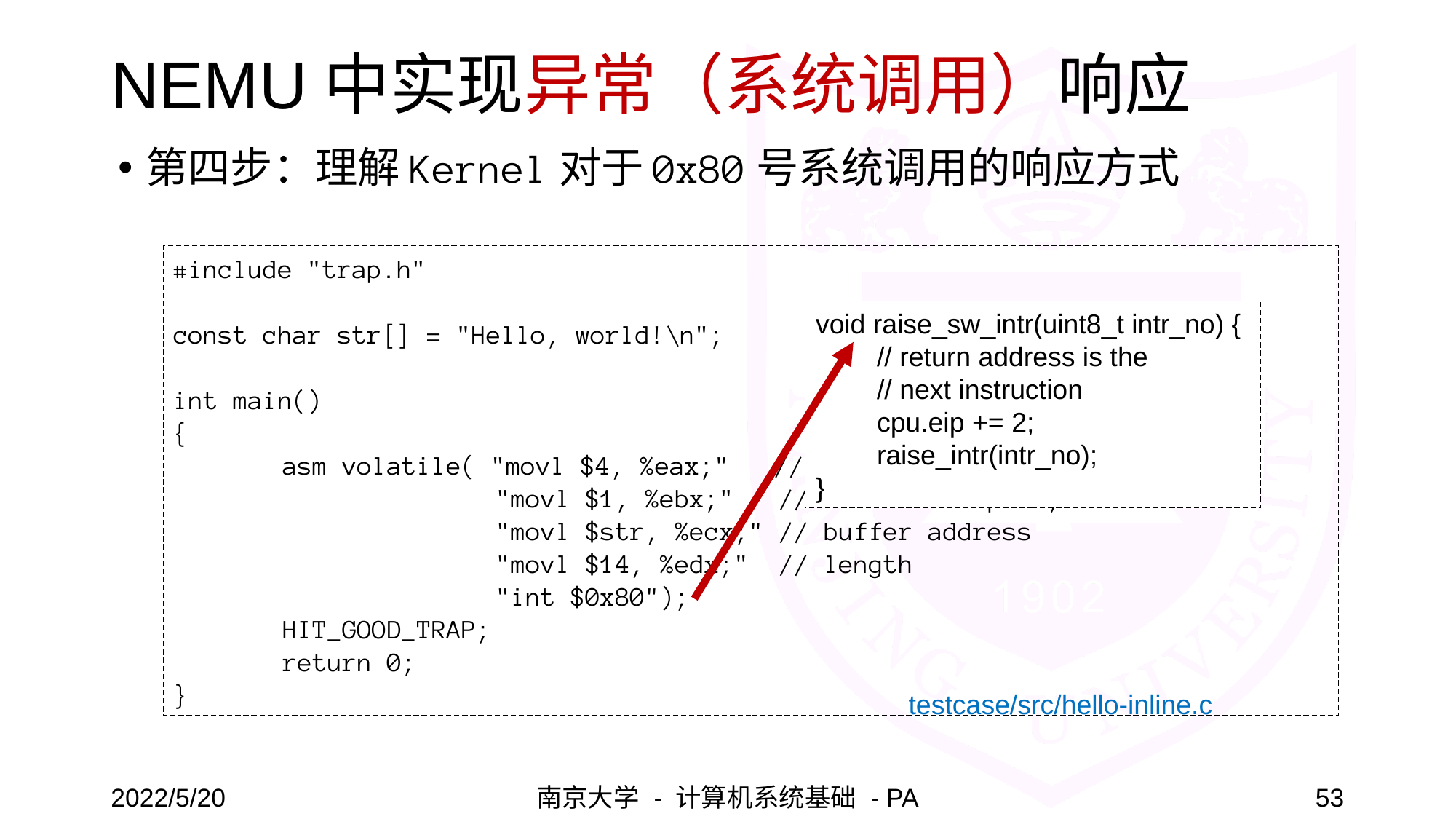

# NEMU中实现异常（系统调用）响应
第四步：理解Kernel对于0x80号系统调用的响应方式
#include "trap.h"

const char str[] = "Hello, world!\n";

int main()
{
	asm volatile( "movl $4, %eax;"   // system call ID, 4 = SYS_write
	   	       "movl $1, %ebx;"   // file descriptor, 1 = stdout
		       "movl $str, %ecx;" // buffer address
		       "movl $14, %edx;"  // length
		       "int $0x80");
	HIT_GOOD_TRAP;
	return 0;
}
void raise_sw_intr(uint8_t intr_no) {
        // return address is the
        // next instruction
        cpu.eip += 2;
        raise_intr(intr_no);
}
testcase/src/hello-inline.c
2022/5/20
南京大学 - 计算机系统基础 - PA
53